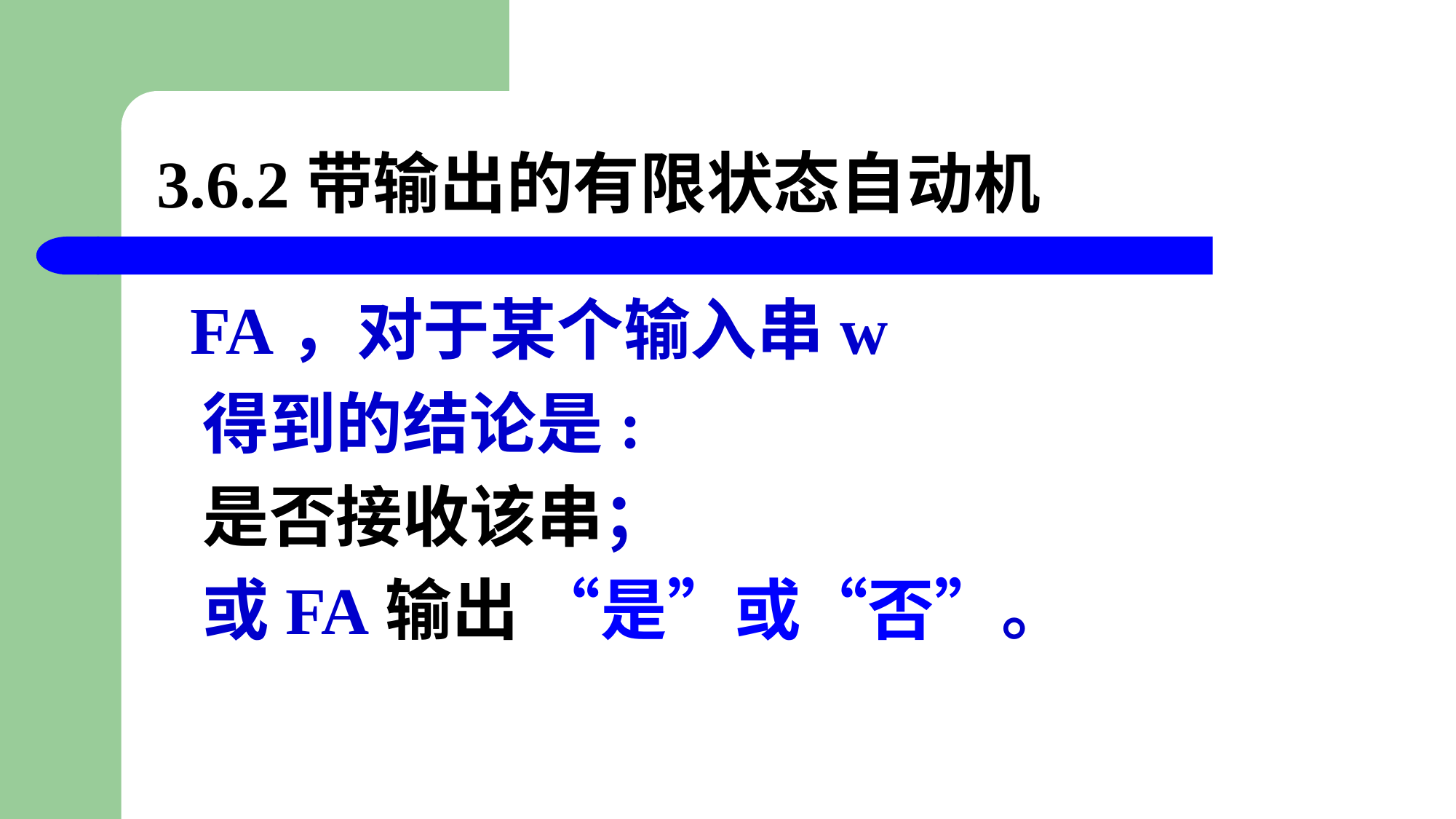

# 3.6.2带输出的有限状态自动机
  FA，对于某个输入串w
  得到的结论是:
  是否接收该串；
  或FA输出 “是”或“否”。